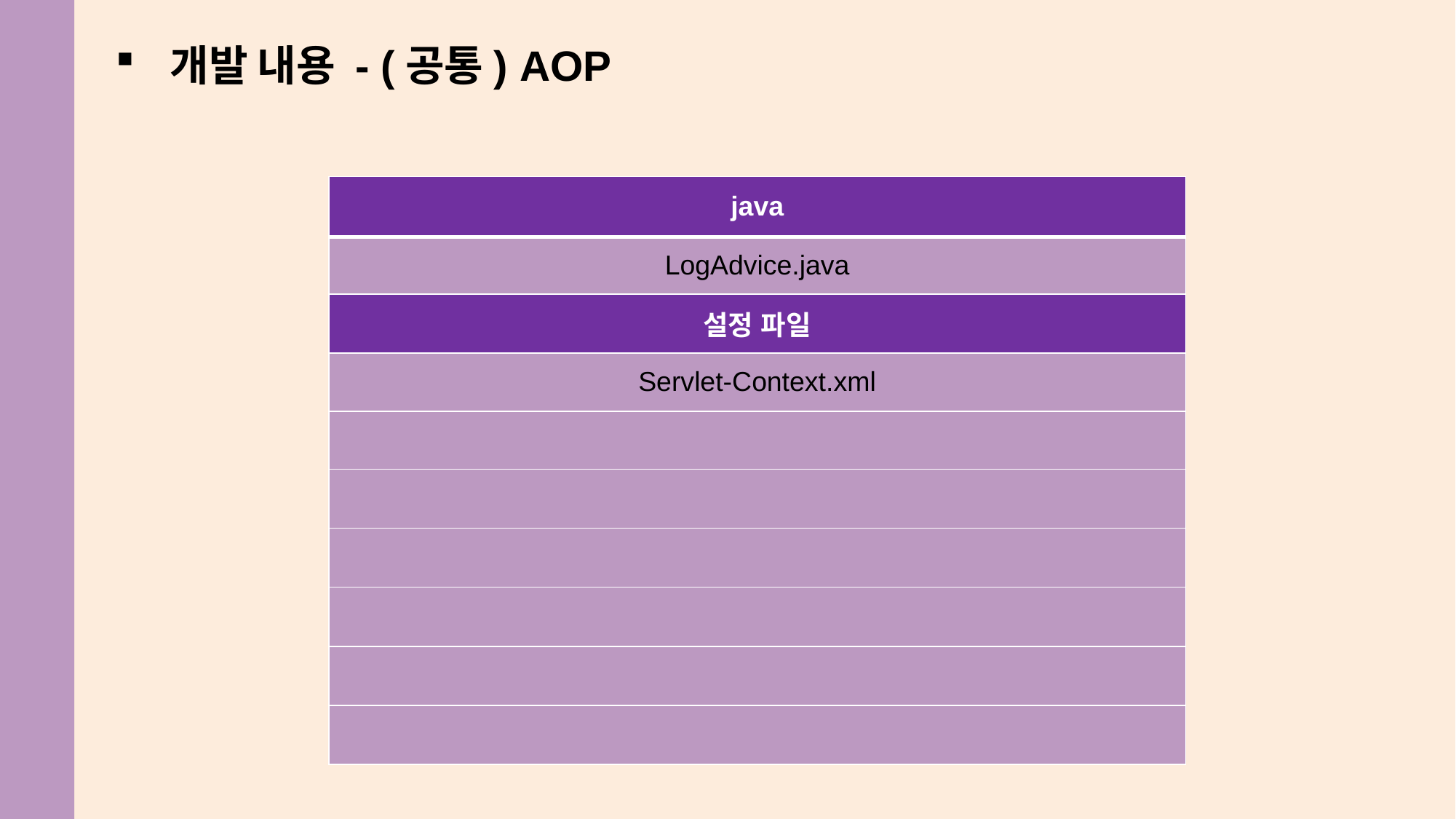

개발 내용 - (공통) AOP
| java |
| --- |
| LogAdvice.java |
| 설정 파일 |
| Servlet-Context.xml |
|  |
|  |
|  |
|  |
|  |
|  |